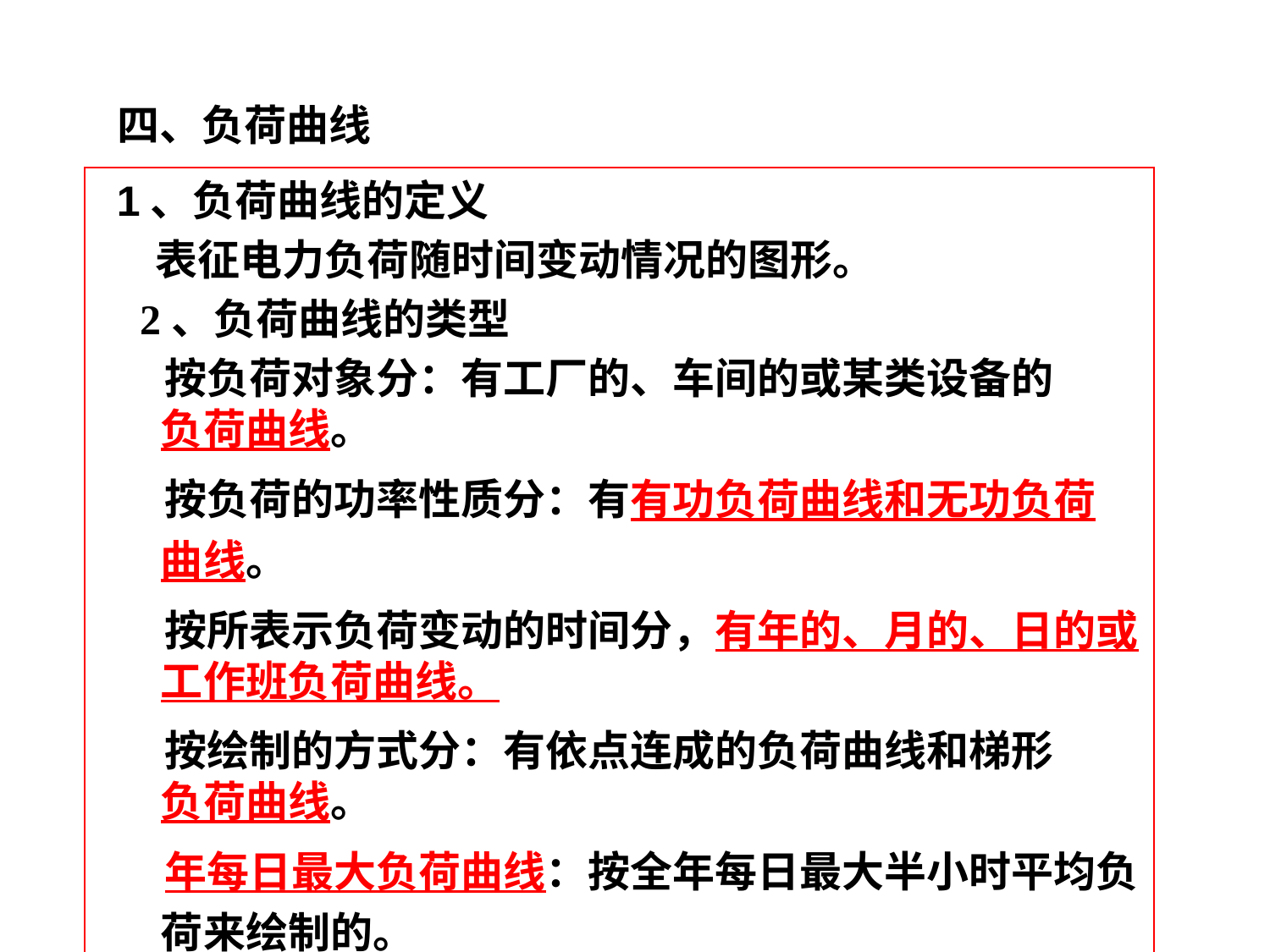

# 四、负荷曲线
  1、负荷曲线的定义
     表征电力负荷随时间变动情况的图形。
    2、负荷曲线的类型
      按负荷对象分：有工厂的、车间的或某类设备的负荷曲线。
      按负荷的功率性质分：有有功负荷曲线和无功负荷曲线。
      按所表示负荷变动的时间分，有年的、月的、日的或工作班负荷曲线。
      按绘制的方式分：有依点连成的负荷曲线和梯形负荷曲线。
      年每日最大负荷曲线：按全年每日最大半小时平均负荷来绘制的。